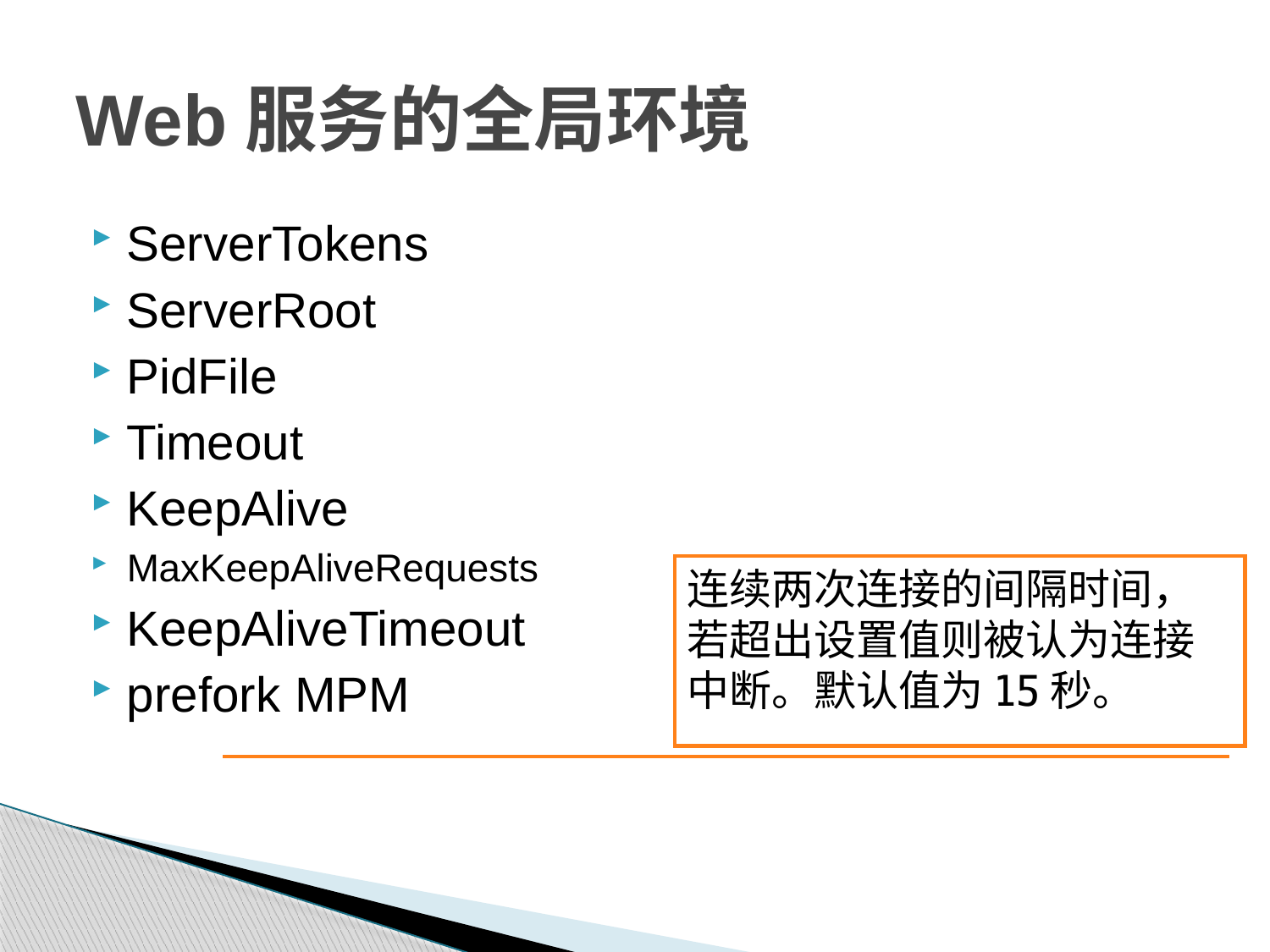

# Web服务的全局环境
ServerTokens
ServerRoot
PidFile
Timeout
KeepAlive
MaxKeepAliveRequests
KeepAliveTimeout
prefork MPM
连续两次连接的间隔时间，若超出设置值则被认为连接中断。默认值为15秒。